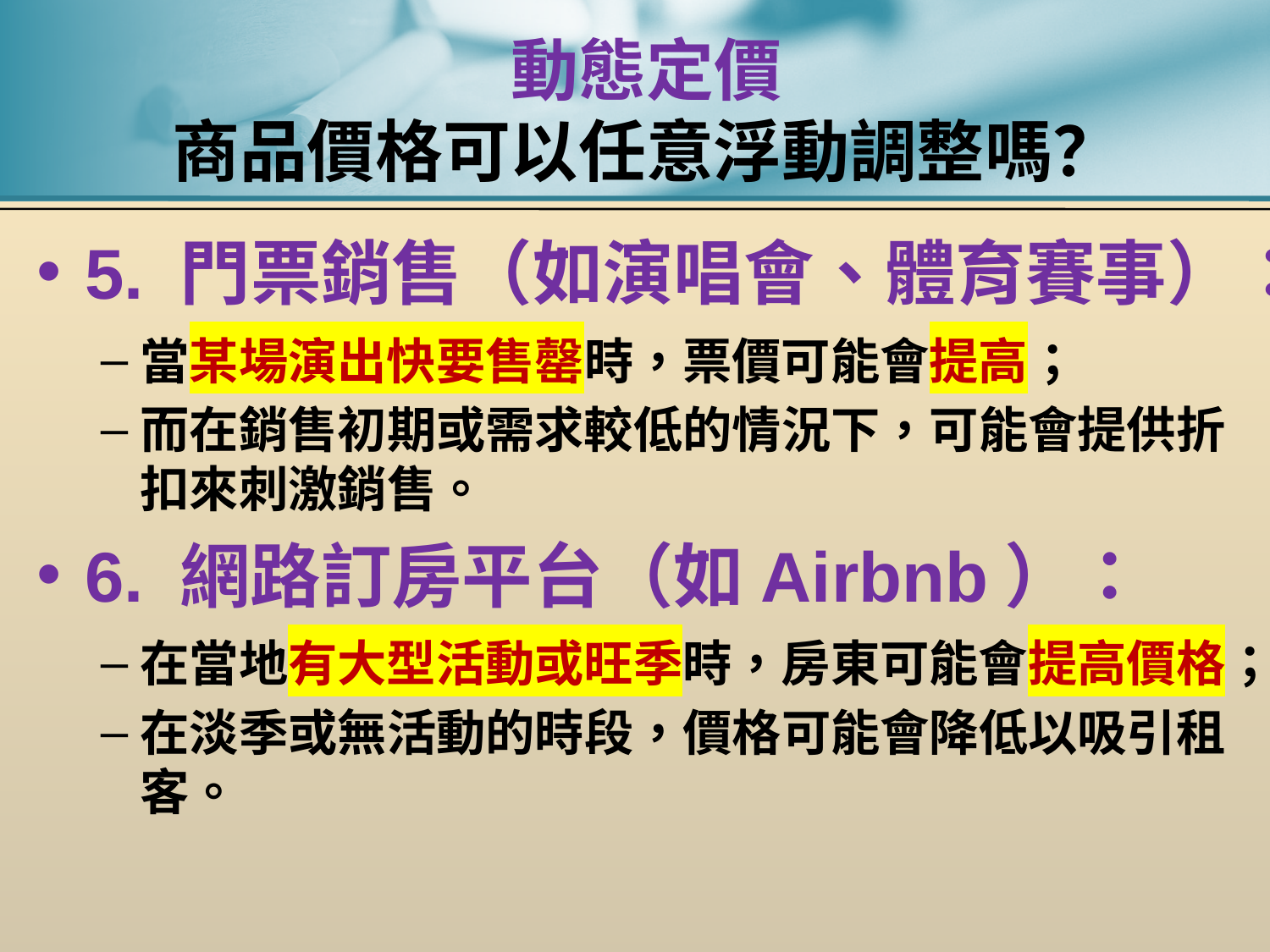

# 動態定價 商品價格可以任意浮動調整嗎？
5. 門票銷售（如演唱會、體育賽事）：
當某場演出快要售罄時，票價可能會提高；
而在銷售初期或需求較低的情況下，可能會提供折扣來刺激銷售。
6. 網路訂房平台（如Airbnb）：
在當地有大型活動或旺季時，房東可能會提高價格；
在淡季或無活動的時段，價格可能會降低以吸引租客。